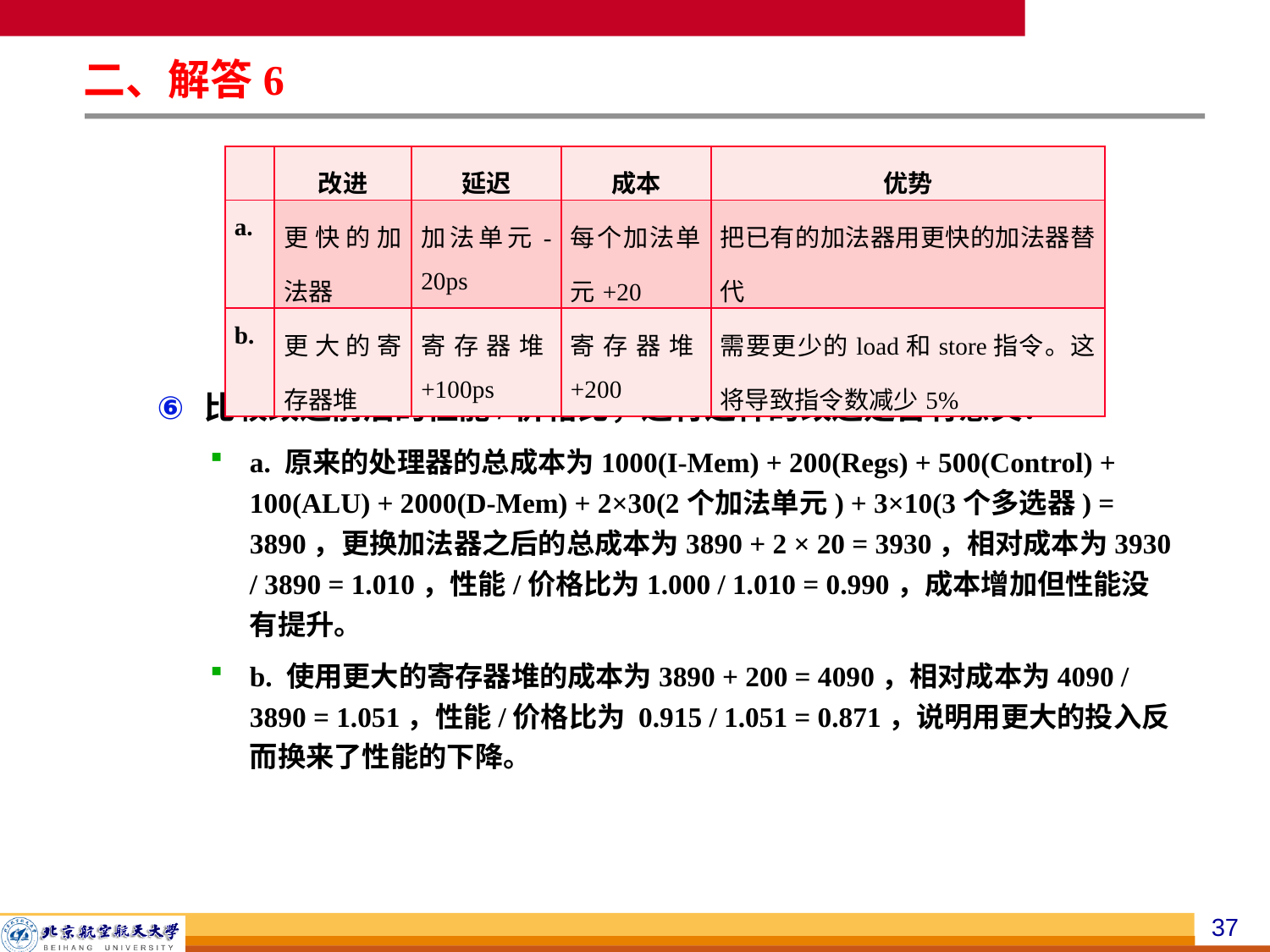

二、解答6

比较改进前后的性能/价格比，进行这样的改进是否有意义？
a. 原来的处理器的总成本为1000(I-Mem) + 200(Regs) + 500(Control) + 100(ALU) + 2000(D-Mem) + 2×30(2个加法单元) + 3×10(3个多选器) = 3890，更换加法器之后的总成本为3890 + 2 × 20 = 3930，相对成本为3930 / 3890 = 1.010，性能/价格比为1.000 / 1.010 = 0.990，成本增加但性能没有提升。
b. 使用更大的寄存器堆的成本为3890 + 200 = 4090，相对成本为4090 / 3890 = 1.051，性能/价格比为 0.915 / 1.051 = 0.871，说明用更大的投入反而换来了性能的下降。
|  | 改进 | 延迟 | 成本 | 优势 |
| --- | --- | --- | --- | --- |
| a. | 更快的加法器 | 加法单元-20ps | 每个加法单元+20 | 把已有的加法器用更快的加法器替代 |
| b. | 更大的寄存器堆 | 寄存器堆+100ps | 寄存器堆+200 | 需要更少的load和store指令。这将导致指令数减少5% |